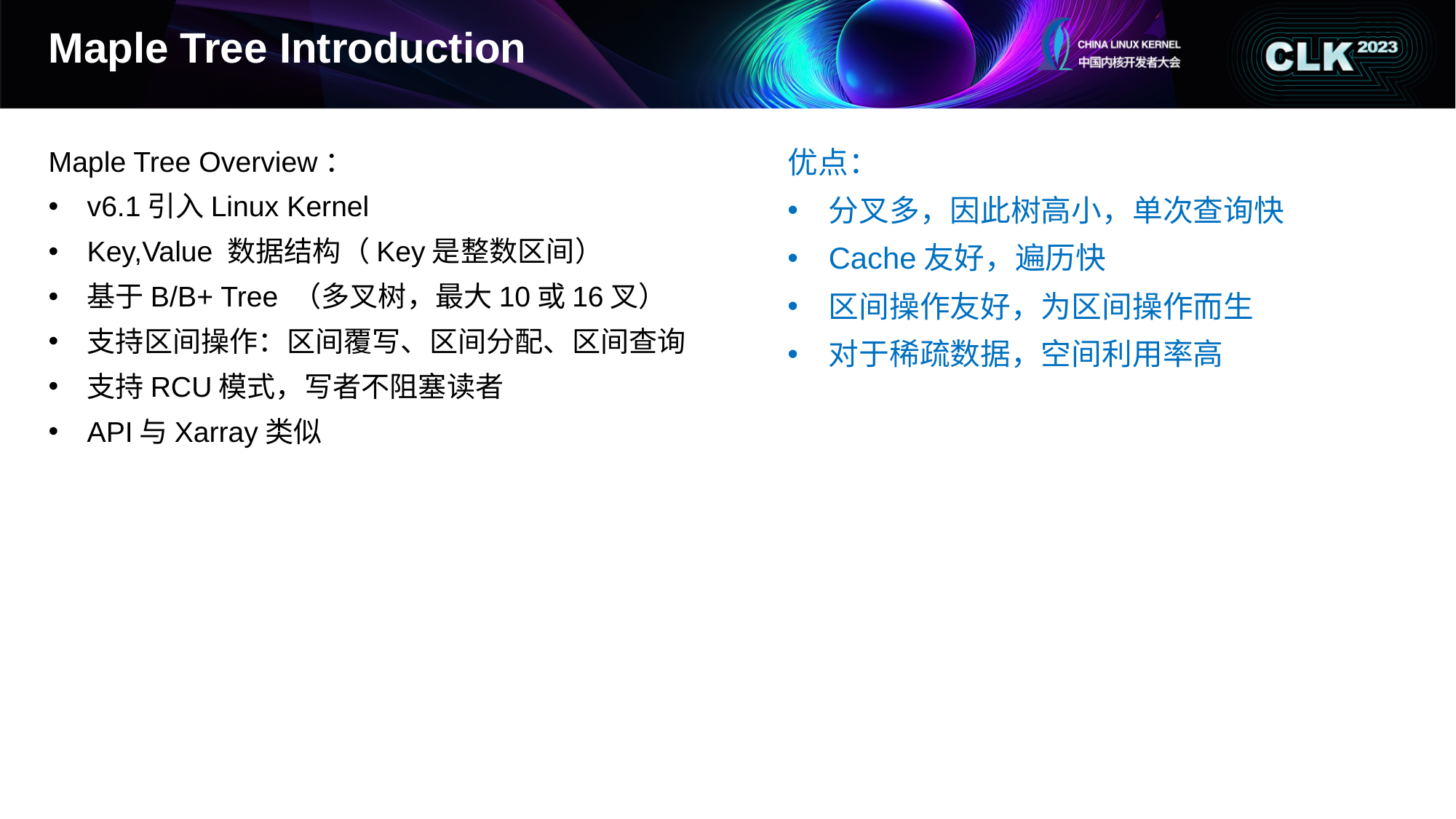

# Maple Tree Introduction
Maple Tree Overview：
v6.1引入Linux Kernel
Key,Value 数据结构（Key是整数区间）
基于B/B+ Tree （多叉树，最大10或16叉）
支持区间操作：区间覆写、区间分配、区间查询
支持RCU模式，写者不阻塞读者
API与Xarray类似

优点：
分叉多，因此树高小，单次查询快
Cache友好，遍历快
区间操作友好，为区间操作而生
对于稀疏数据，空间利用率高